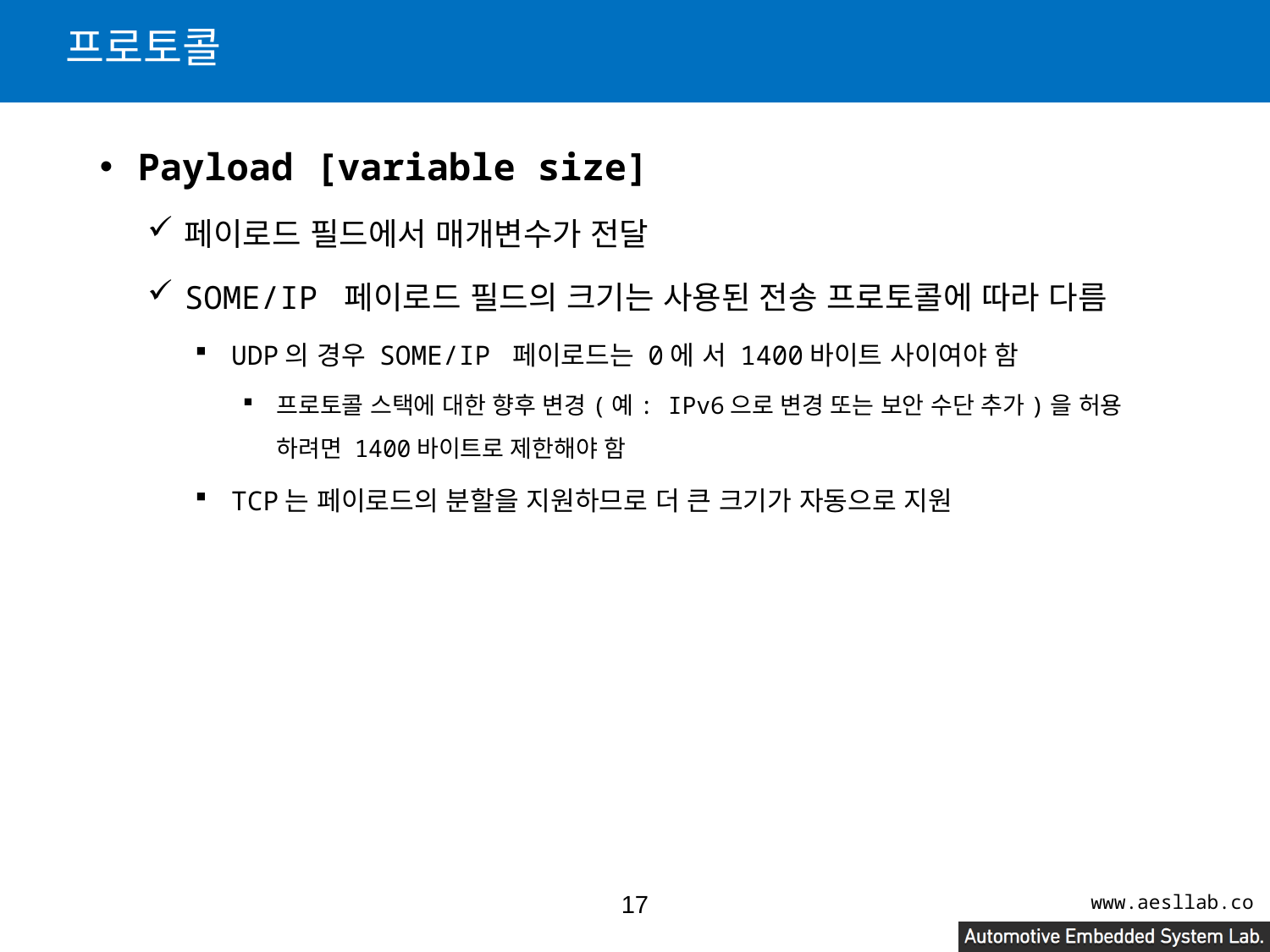

# 프로토콜
Payload [variable size]
페이로드 필드에서 매개변수가 전달
SOME/IP 페이로드 필드의 크기는 사용된 전송 프로토콜에 따라 다름
UDP의 경우 SOME/IP 페이로드는 0에 서 1400바이트 사이여야 함
프로토콜 스택에 대한 향후 변경(예: IPv6으로 변경 또는 보안 수단 추가)을 허용 하려면 1400바이트로 제한해야 함
TCP는 페이로드의 분할을 지원하므로 더 큰 크기가 자동으로 지원

17